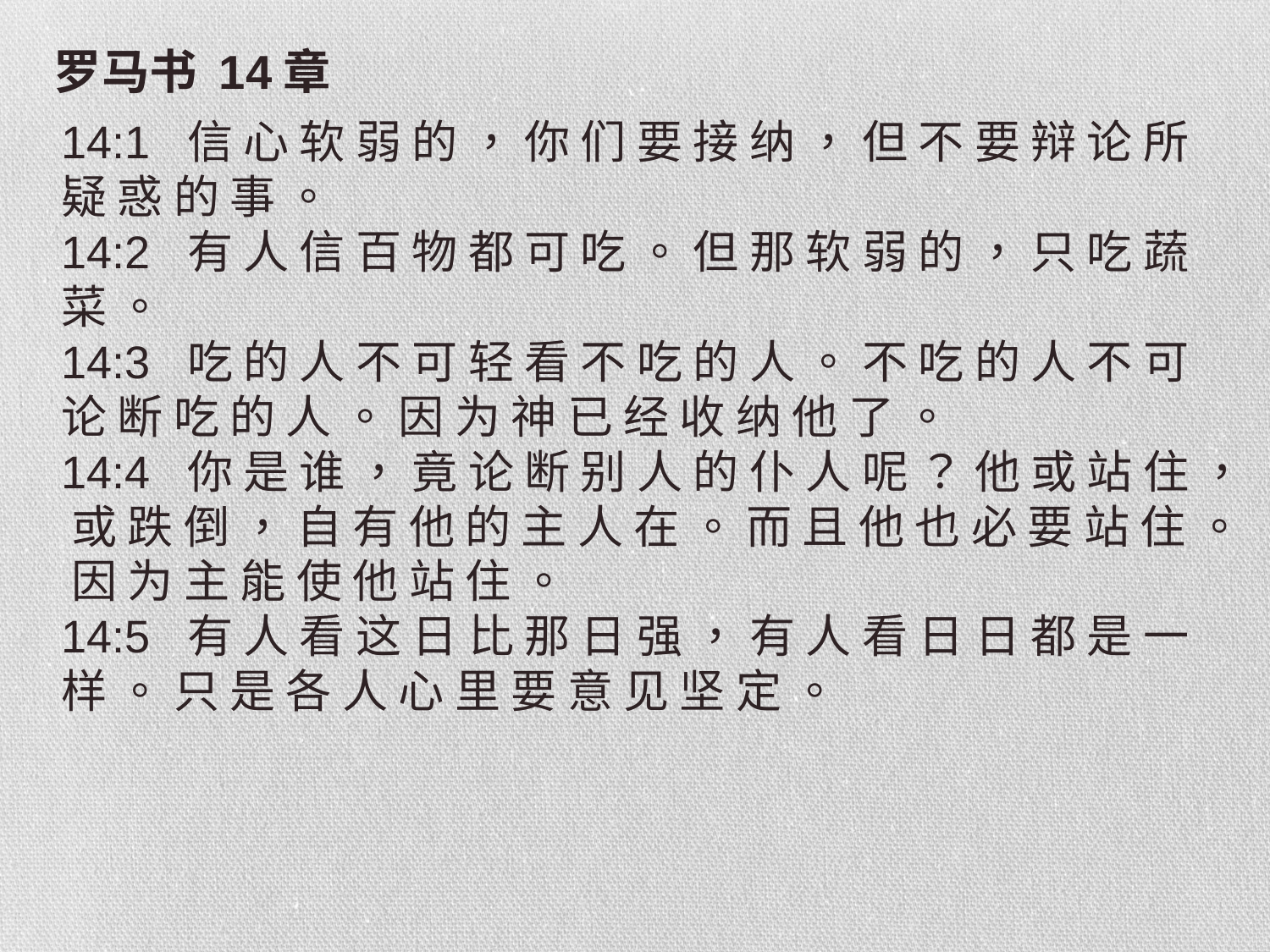

罗马书 14章
14:1  信 心 软 弱 的 ， 你 们 要 接 纳 ， 但 不 要 辩 论 所 疑 惑 的 事 。
14:2  有 人 信 百 物 都 可 吃 。 但 那 软 弱 的 ， 只 吃 蔬 菜 。
14:3  吃 的 人 不 可 轻 看 不 吃 的 人 。 不 吃 的 人 不 可 论 断 吃 的 人 。 因 为 神 已 经 收 纳 他 了 。
14:4  你 是 谁 ， 竟 论 断 别 人 的 仆 人 呢 ？ 他 或 站 住 ， 或 跌 倒 ， 自 有 他 的 主 人 在 。 而 且 他 也 必 要 站 住 。 因 为 主 能 使 他 站 住 。
14:5  有 人 看 这 日 比 那 日 强 ， 有 人 看 日 日 都 是 一 样 。 只 是 各 人 心 里 要 意 见 坚 定 。